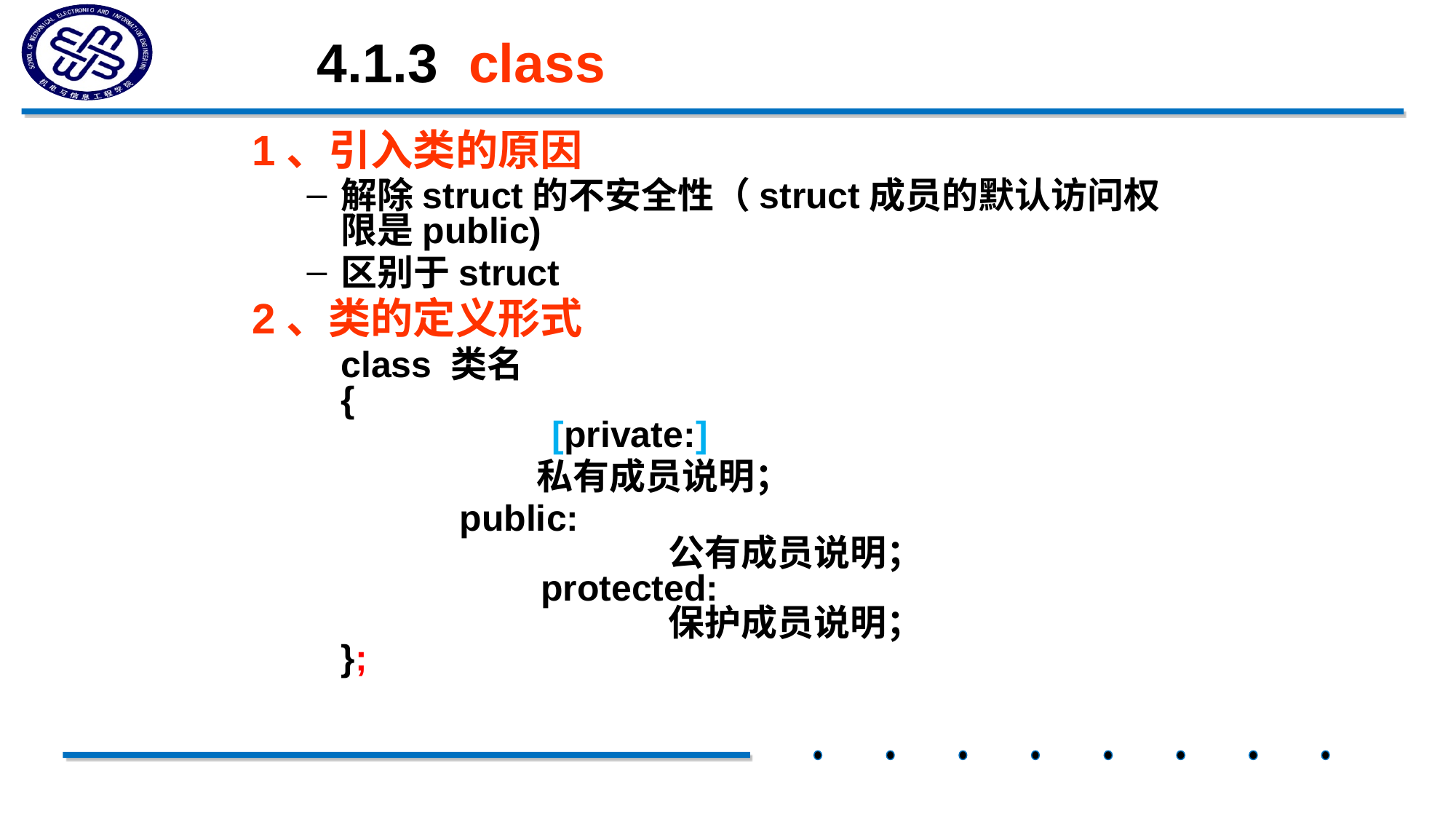

4.1.3  class
1、引入类的原因
解除struct的不安全性（struct成员的默认访问权限是public)
区别于struct
2、类的定义形式
	class 类名
{
	          [private:]
                           私有成员说明；
               public:
		 	公有成员说明；
	          protected:
			保护成员说明；
};